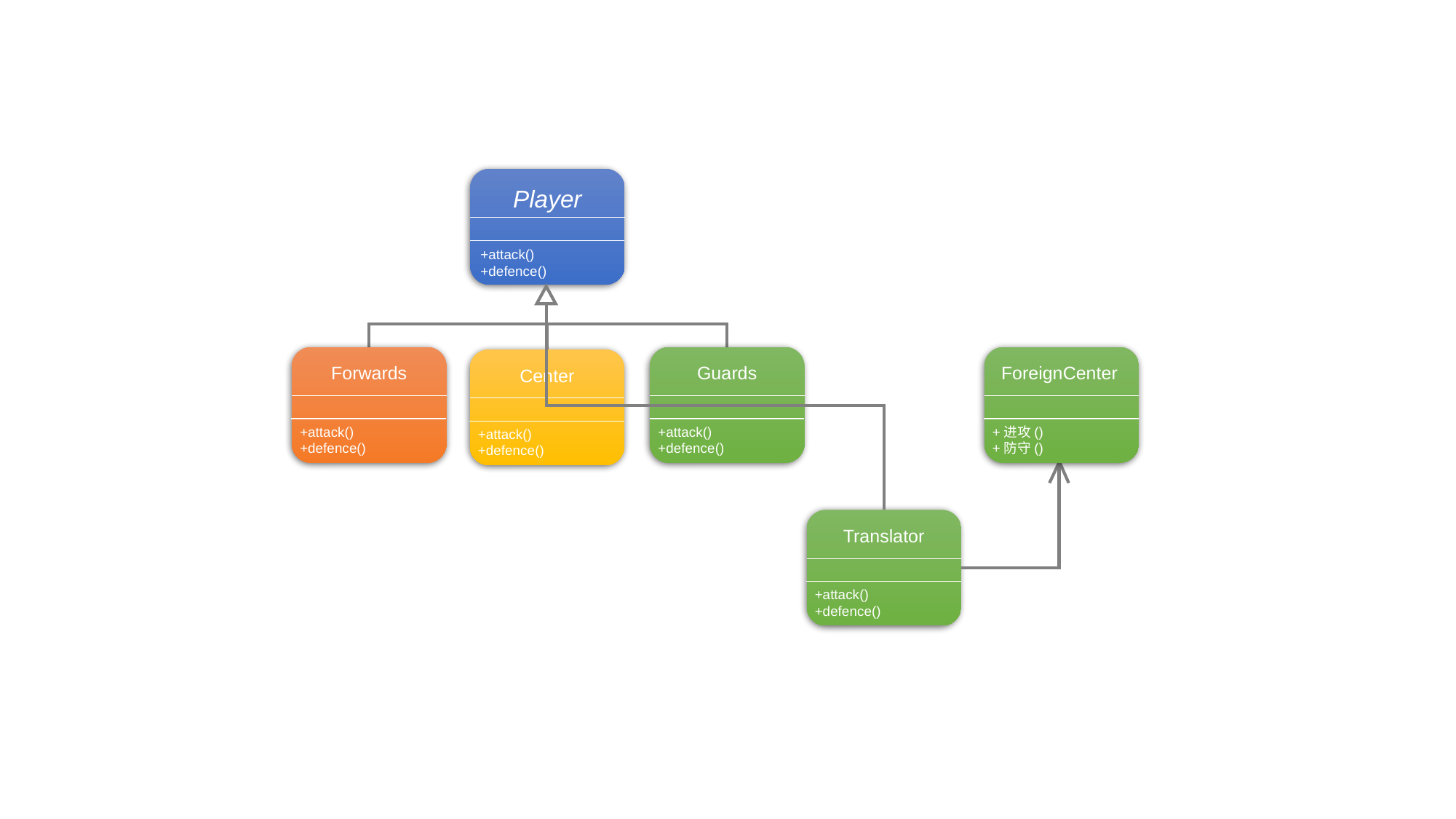

Player
+attack()
+defence()

Forwards
+attack()
+defence()

Guards
+attack()
+defence()

ForeignCenter
+进攻()
+防守()

Center
+attack()
+defence()

Translator
+attack()
+defence()